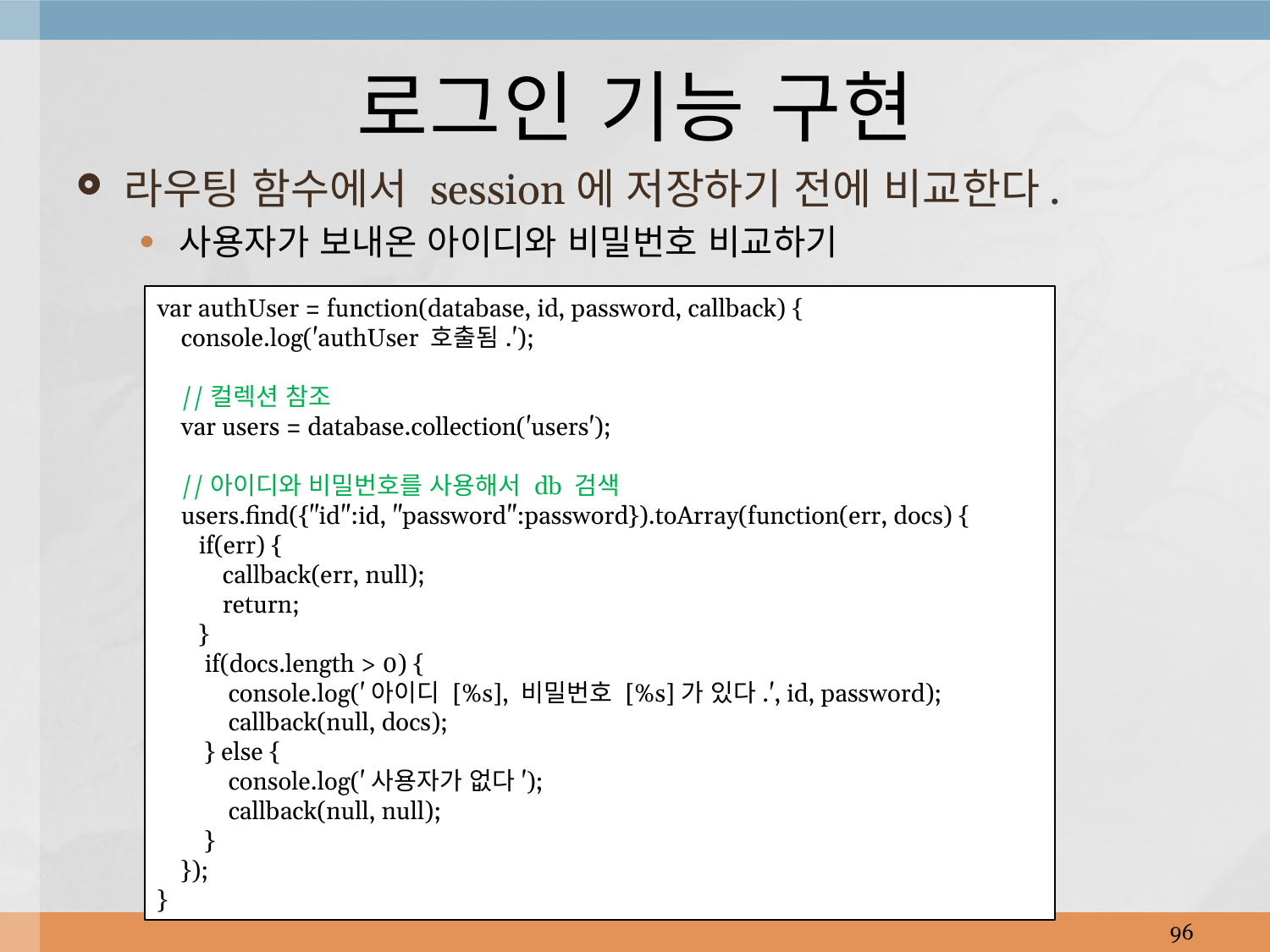

# 로그인 기능 구현
라우팅 함수에서 session에 저장하기 전에 비교한다.
사용자가 보내온 아이디와 비밀번호 비교하기
var authUser = function(database, id, password, callback) {
    console.log('authUser 호출됨.');

    //컬렉션 참조
    var users = database.collection('users');

    //아이디와 비밀번호를 사용해서 db 검색
    users.find({"id":id, "password":password}).toArray(function(err, docs) {
       if(err) {
           callback(err, null);
           return;
       }
        if(docs.length > 0) {
            console.log('아이디 [%s], 비밀번호 [%s]가 있다.', id, password);
            callback(null, docs);
        } else {
            console.log('사용자가 없다');
            callback(null, null);
        }
    });
}
96